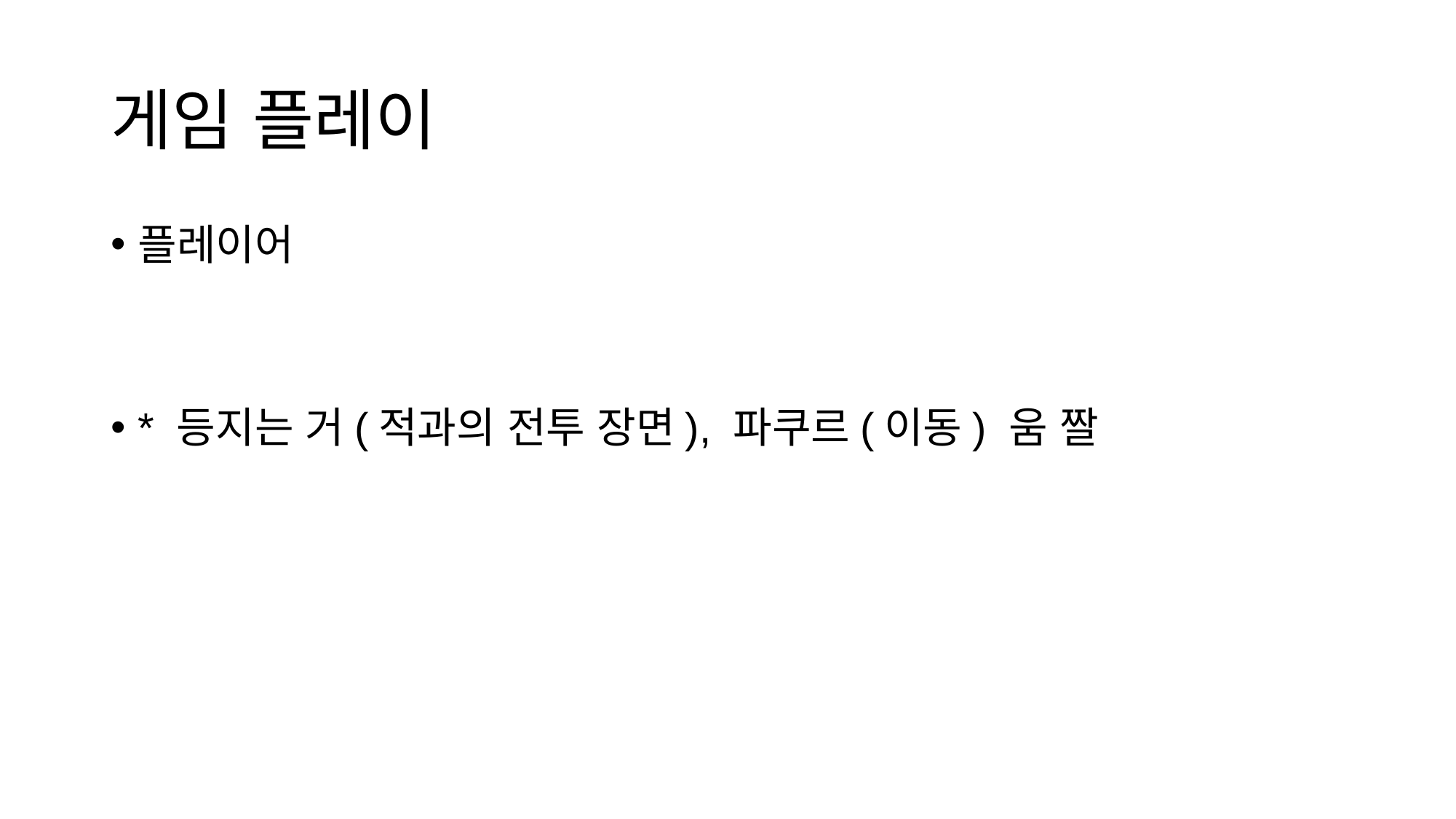

# 게임 플레이
플레이어

* 등지는 거(적과의 전투 장면), 파쿠르(이동) 움 짤